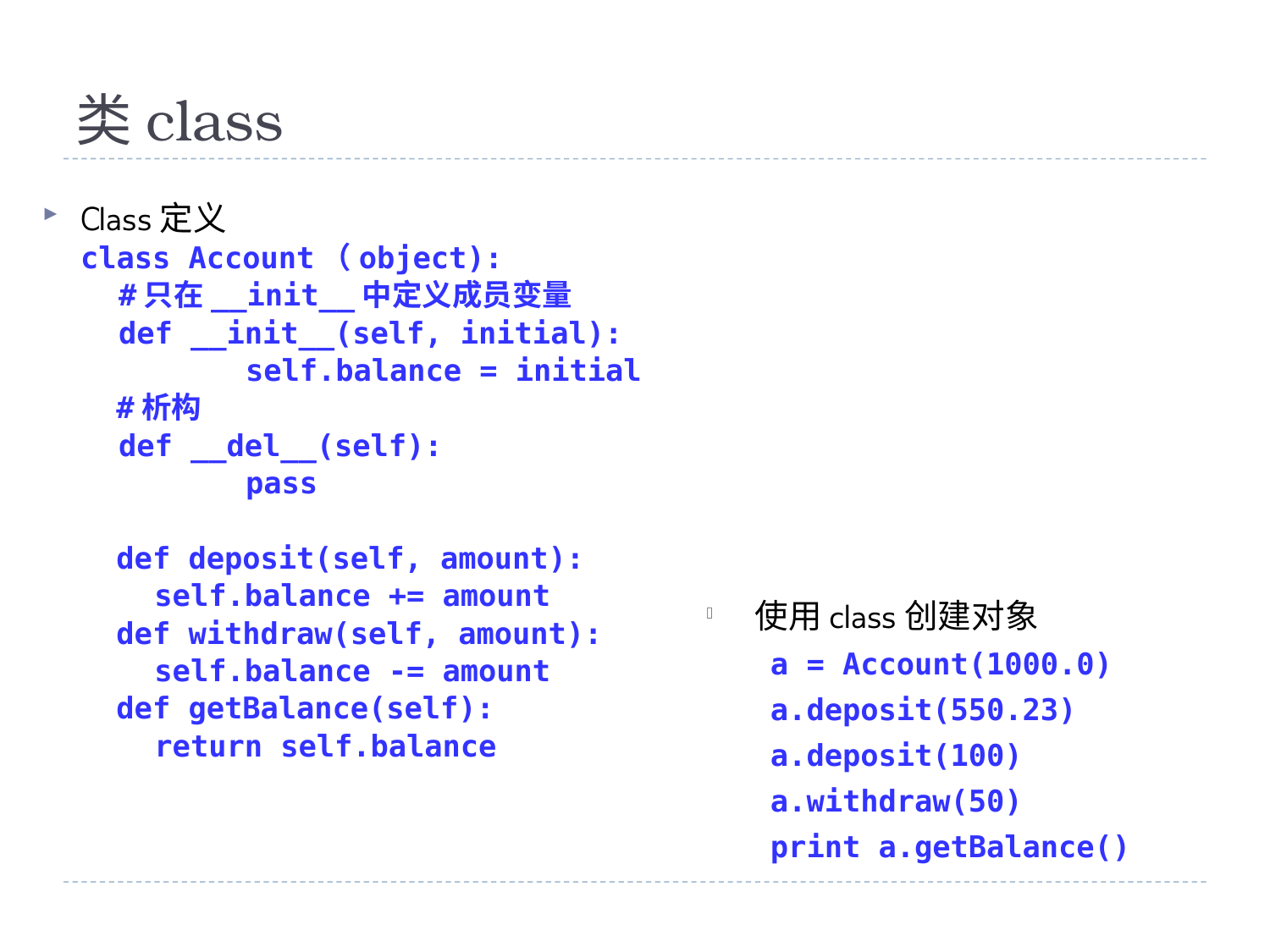

# 类class
Class定义
class Account（object):
	#只在__init__中定义成员变量
	def __init__(self, initial):
		self.balance = initial
  #析构
	def __del__(self):
		pass

  def deposit(self, amount):
	  self.balance += amount
  def withdraw(self, amount):
	  self.balance -= amount
  def getBalance(self):
	  return self.balance
使用class创建对象
a = Account(1000.0)
a.deposit(550.23)
a.deposit(100)
a.withdraw(50)
print a.getBalance()